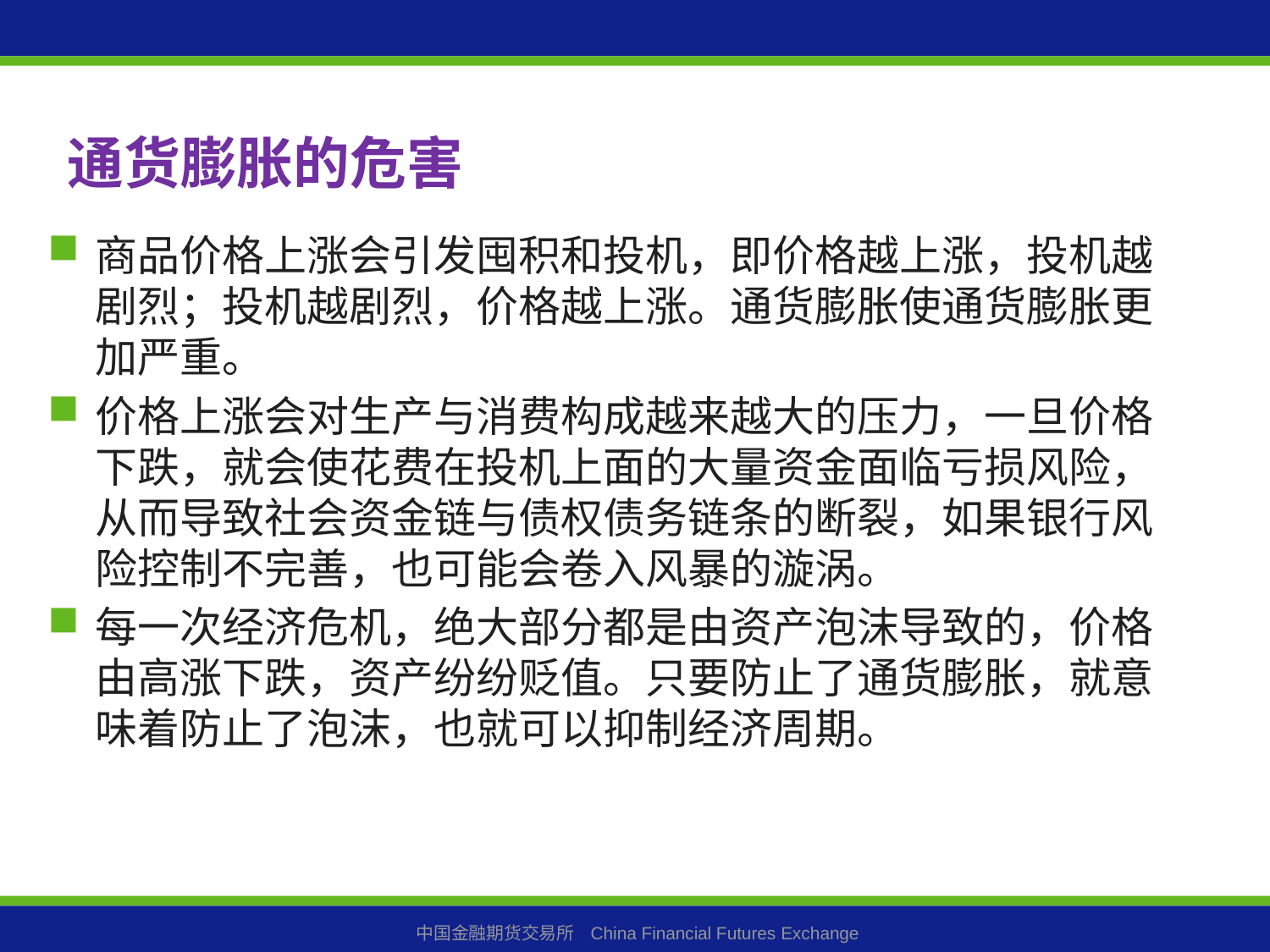

# 通货膨胀的危害
商品价格上涨会引发囤积和投机，即价格越上涨，投机越剧烈；投机越剧烈，价格越上涨。通货膨胀使通货膨胀更加严重。
价格上涨会对生产与消费构成越来越大的压力，一旦价格下跌，就会使花费在投机上面的大量资金面临亏损风险，从而导致社会资金链与债权债务链条的断裂，如果银行风险控制不完善，也可能会卷入风暴的漩涡。
每一次经济危机，绝大部分都是由资产泡沫导致的，价格由高涨下跌，资产纷纷贬值。只要防止了通货膨胀，就意味着防止了泡沫，也就可以抑制经济周期。